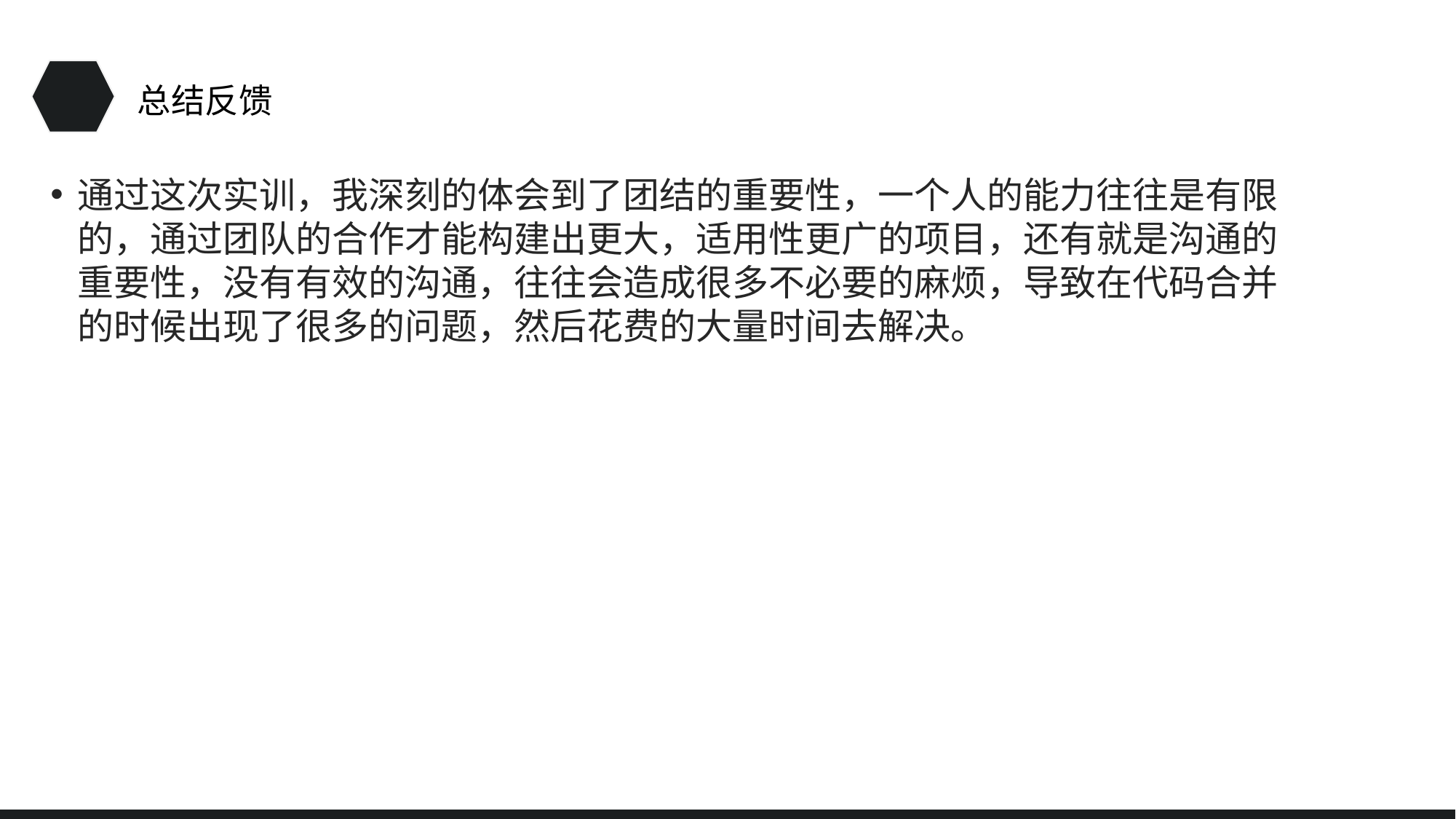

# 总结反馈
通过这次实训，我深刻的体会到了团结的重要性，一个人的能力往往是有限的，通过团队的合作才能构建出更大，适用性更广的项目，还有就是沟通的重要性，没有有效的沟通，往往会造成很多不必要的麻烦，导致在代码合并的时候出现了很多的问题，然后花费的大量时间去解决。